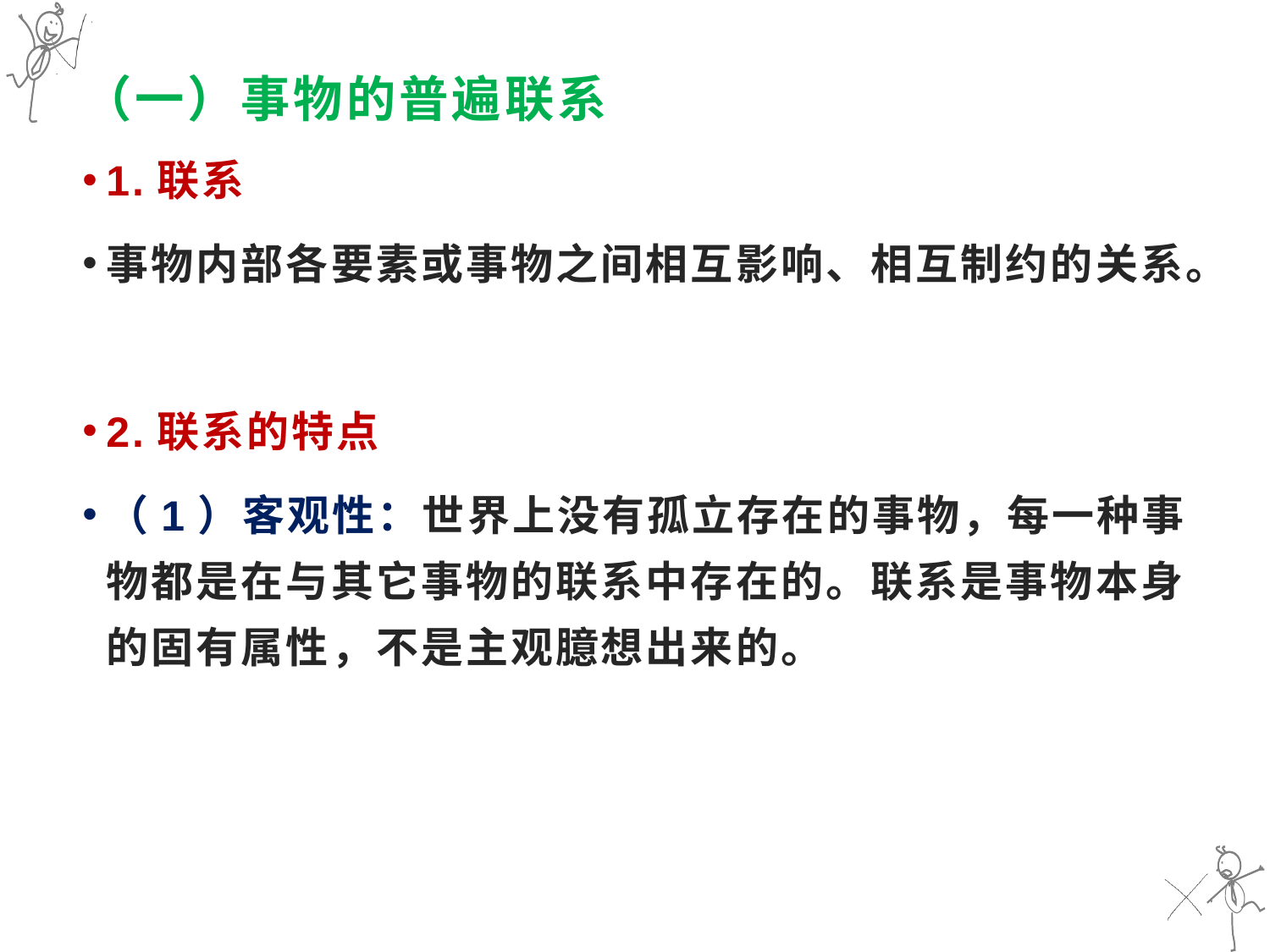

# （一）事物的普遍联系
1.联系
事物内部各要素或事物之间相互影响、相互制约的关系。

2.联系的特点
（1）客观性：世界上没有孤立存在的事物，每一种事物都是在与其它事物的联系中存在的。联系是事物本身的固有属性，不是主观臆想出来的。